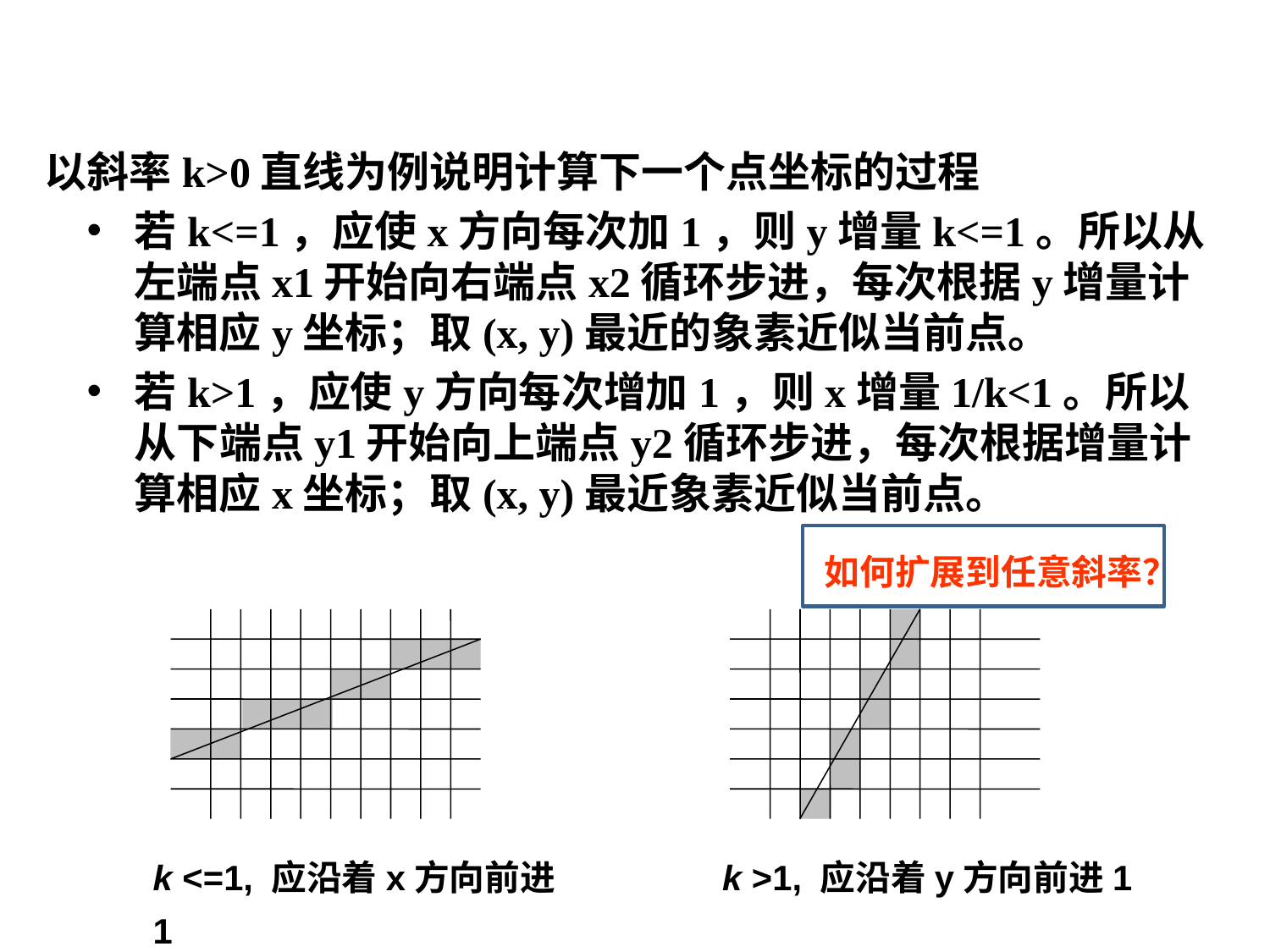

以斜率k>0直线为例说明计算下一个点坐标的过程
若k<=1，应使x方向每次加1，则y增量k<=1。所以从左端点x1开始向右端点x2循环步进，每次根据y增量计算相应y坐标；取(x, y)最近的象素近似当前点。
若k>1，应使y方向每次增加1，则x增量1/k<1。所以从下端点y1开始向上端点y2循环步进，每次根据增量计算相应x坐标；取(x, y)最近象素近似当前点。

如何扩展到任意斜率？

k <=1, 应沿着x方向前进1
k >1, 应沿着y方向前进1